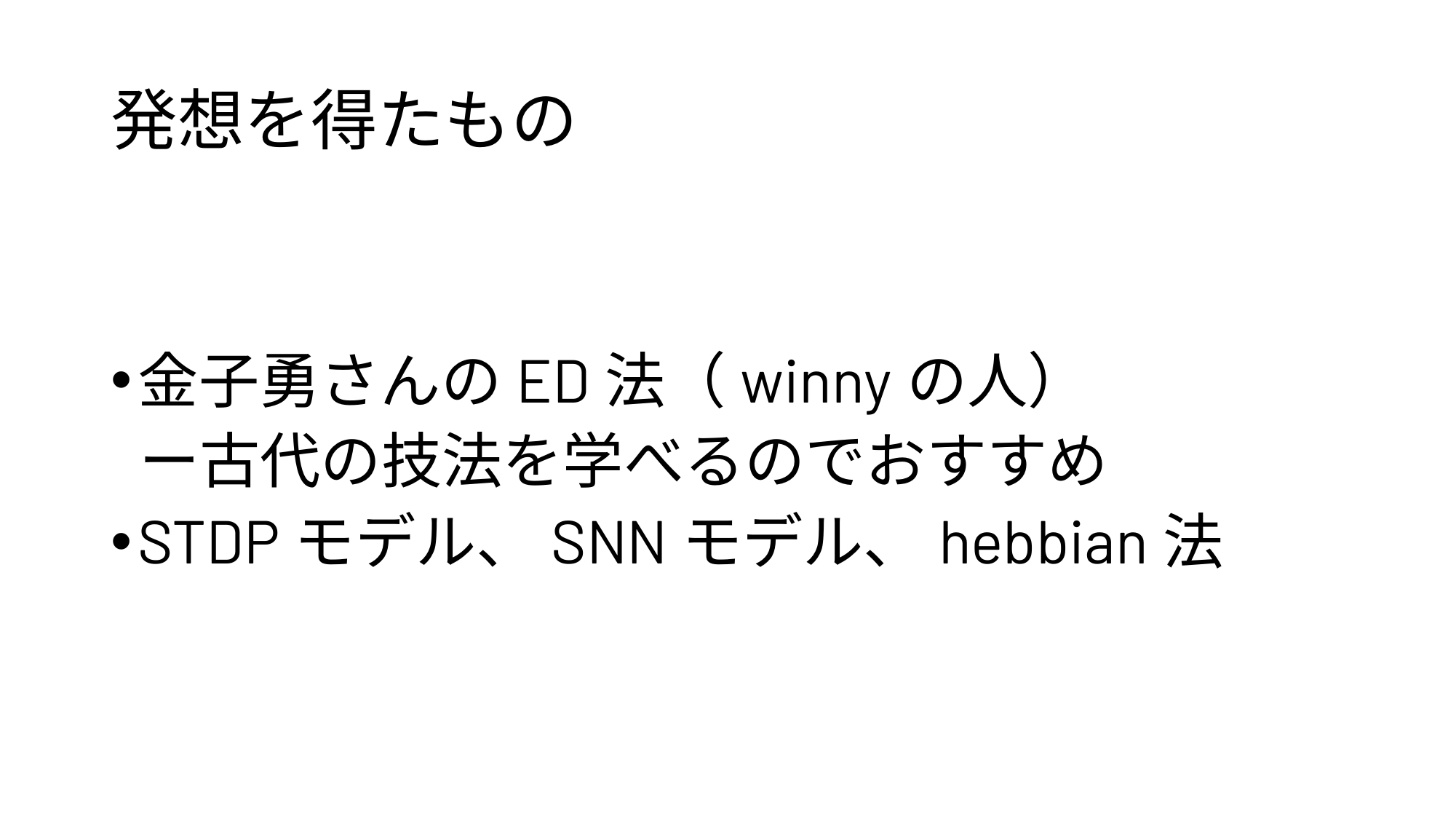

# 発想を得たもの

金子勇さんのED法（winnyの人）
 ー古代の技法を学べるのでおすすめ
STDPモデル、SNNモデル、hebbian法